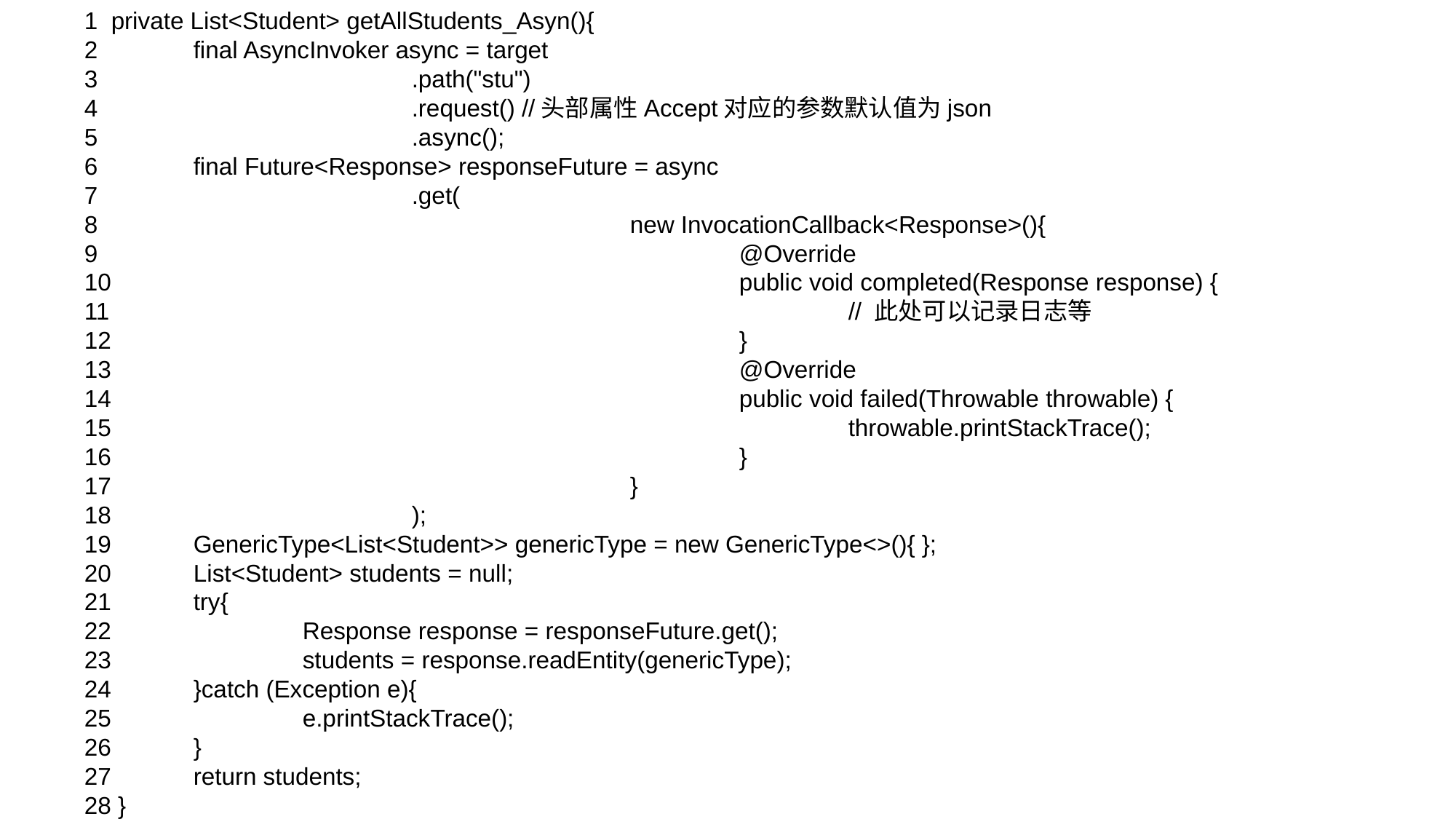

1  private List<Student> getAllStudents_Asyn(){
2  	final AsyncInvoker async = target
3  			.path("stu")
4  			.request() //头部属性Accept对应的参数默认值为json
5  			.async();
6  	final Future<Response> responseFuture = async
7  			.get(
8  					new InvocationCallback<Response>(){
9  						@Override
10 						public void completed(Response response) {
11 							// 此处可以记录日志等
12 						}
13 						@Override
14 						public void failed(Throwable throwable) {
15 							throwable.printStackTrace();
16 						}
17 					}
18 			);
19 	GenericType<List<Student>> genericType = new GenericType<>(){ };
20 	List<Student> students = null;
21 	try{
22 		Response response = responseFuture.get();
23 		students = response.readEntity(genericType);
24 	}catch (Exception e){
25 		e.printStackTrace();
26 	}
27 	return students;
28 }